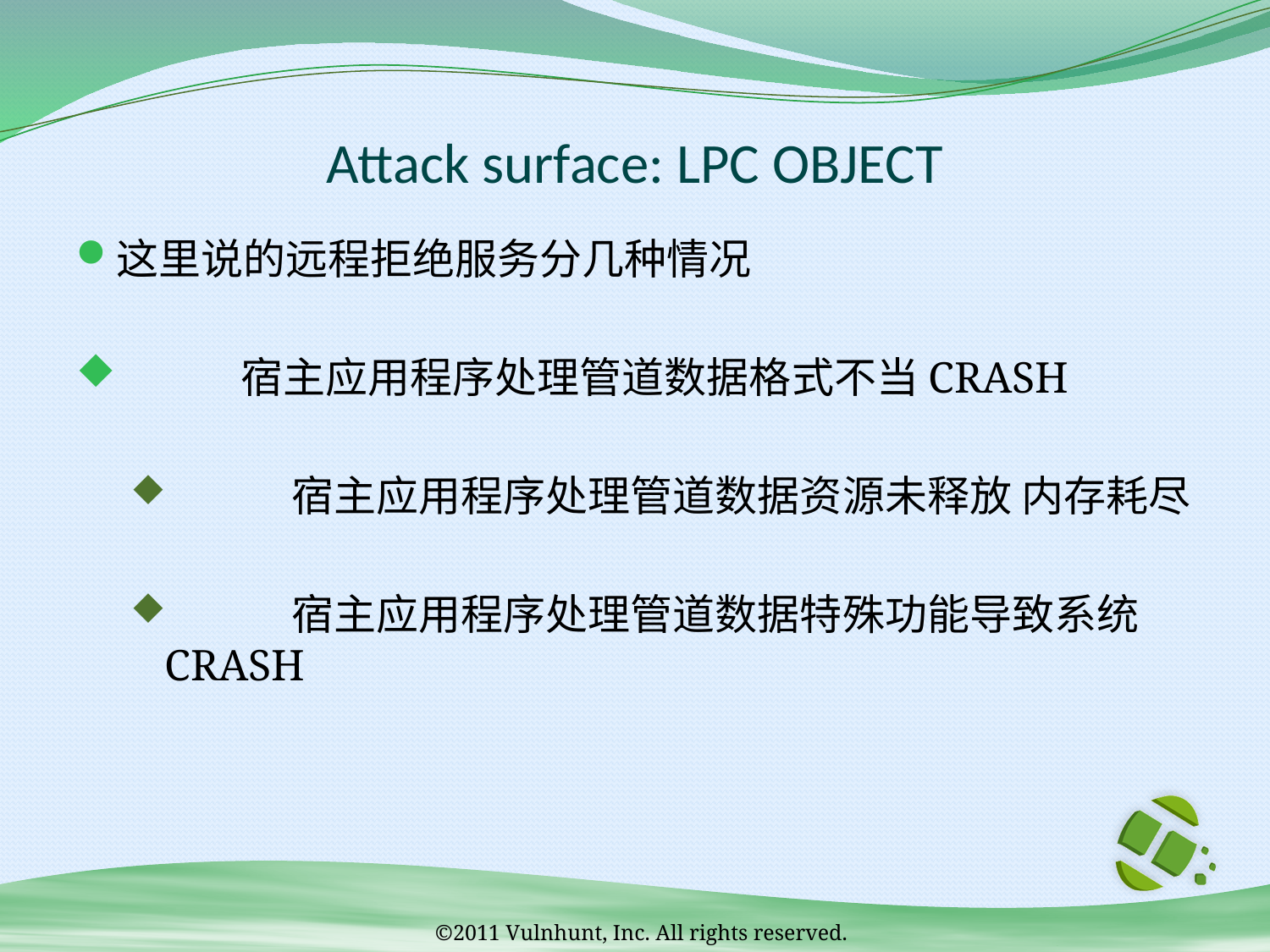

# Attack surface: LPC OBJECT
这里说的远程拒绝服务分几种情况

  	宿主应用程序处理管道数据格式不当CRASH

	宿主应用程序处理管道数据资源未释放 内存耗尽

	宿主应用程序处理管道数据特殊功能导致系统CRASH